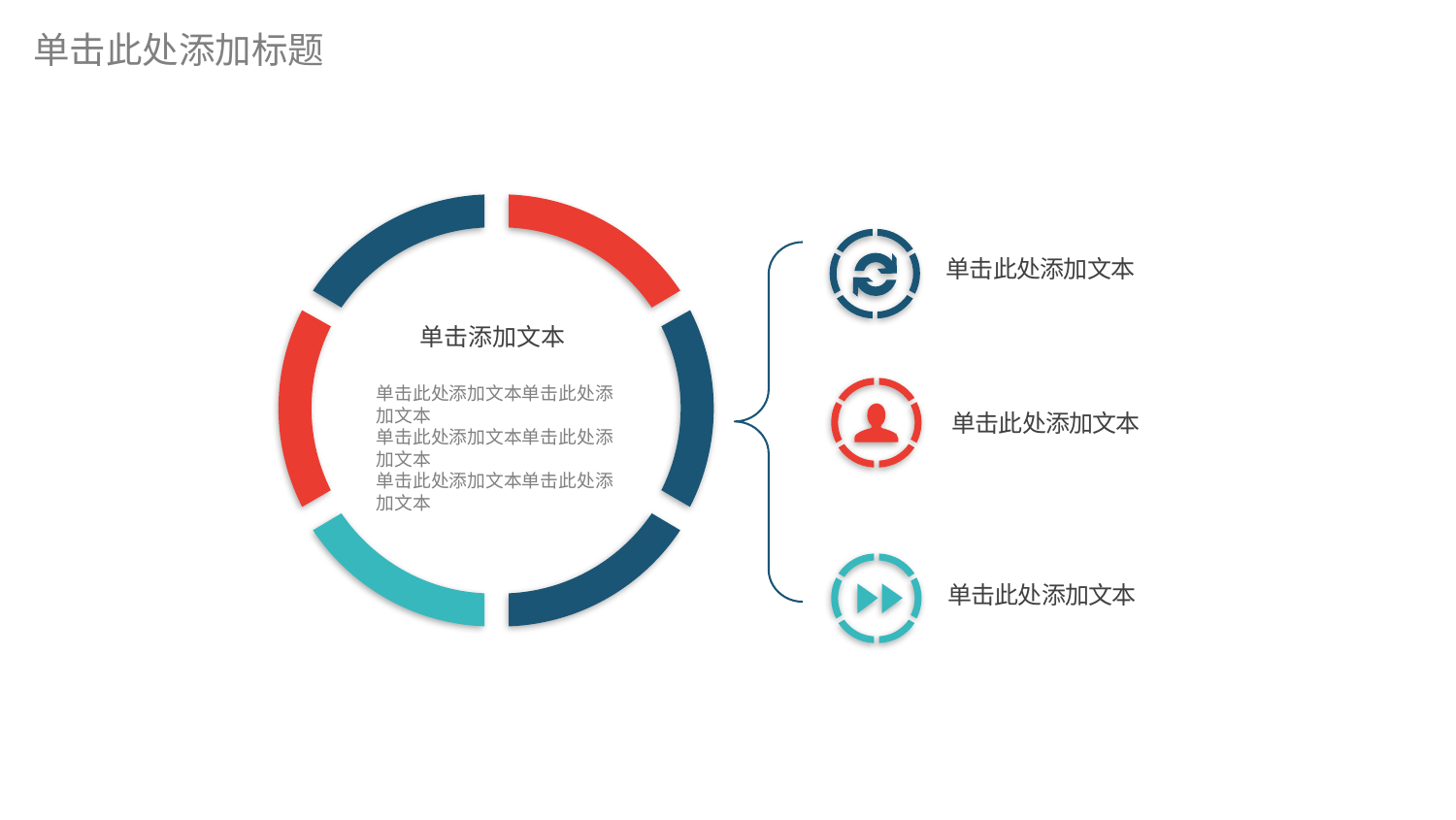

单击此处添加文本
单击添加文本
单击此处添加文本单击此处添加文本
单击此处添加文本单击此处添加文本
单击此处添加文本单击此处添加文本

单击此处添加文本

单击此处添加文本